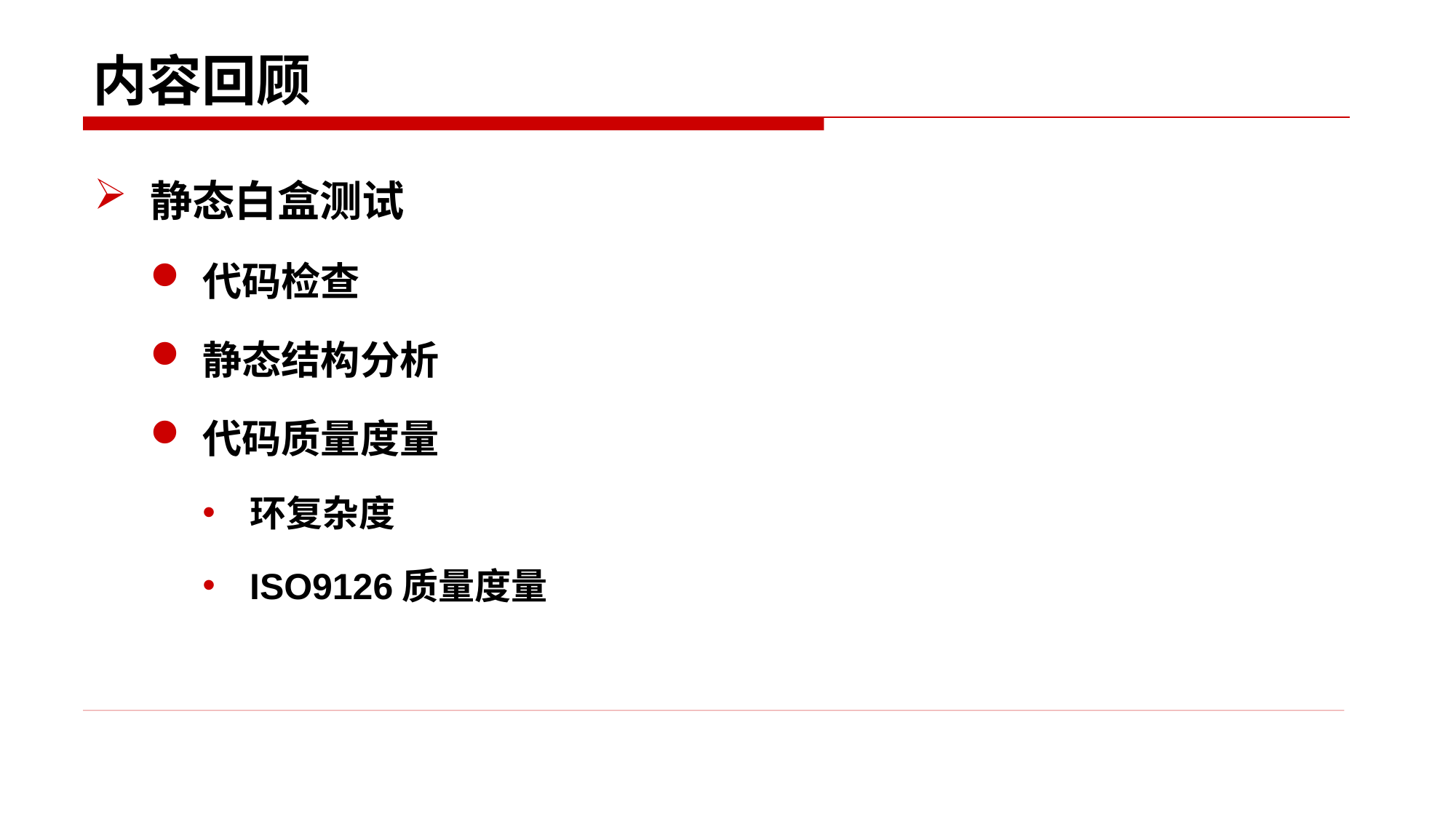

# 内容回顾
静态白盒测试
代码检查
静态结构分析
代码质量度量
环复杂度
ISO9126质量度量